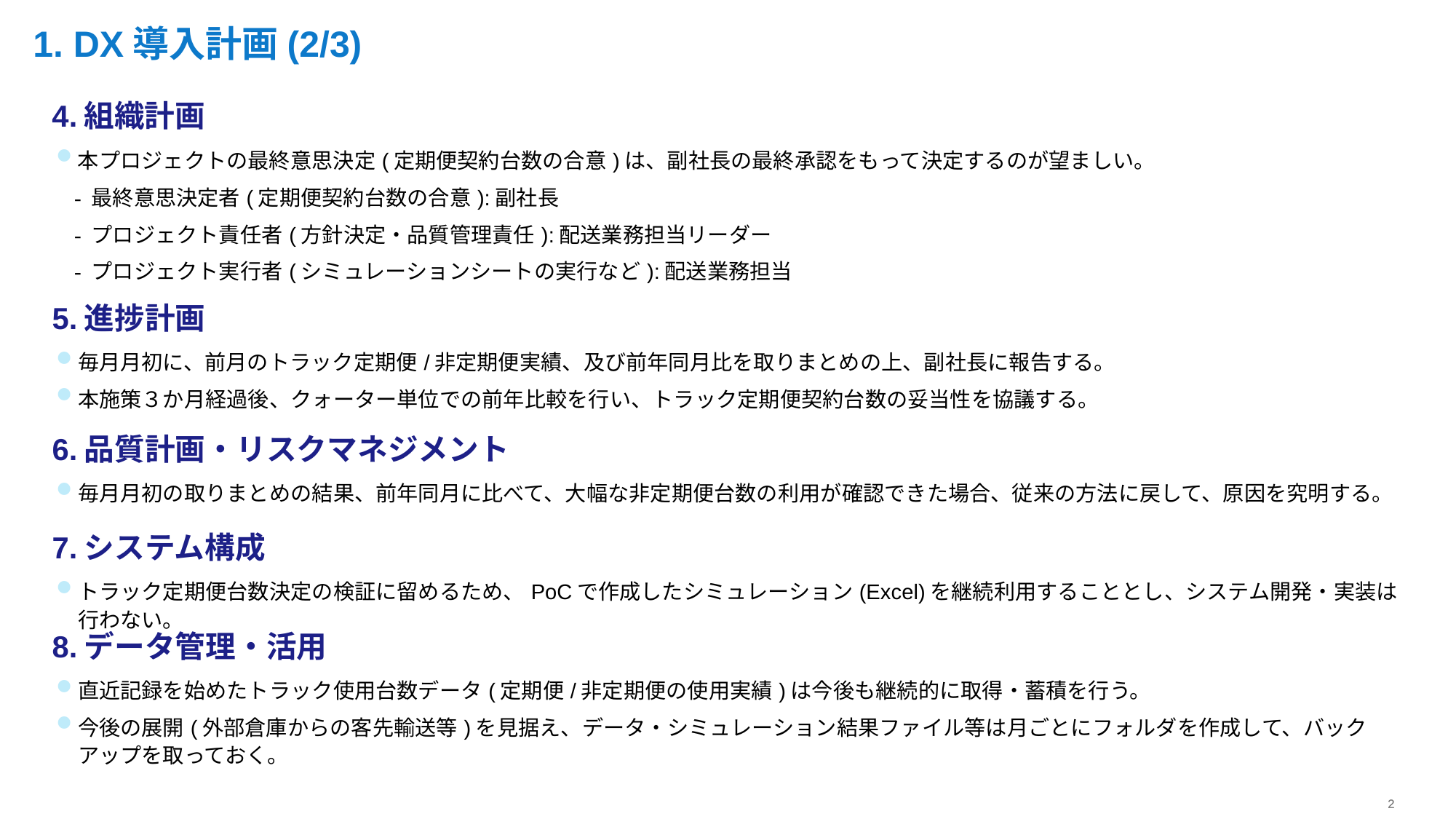

P214
1. DX導入計画(2/3)
| 4.組織計画 |
| --- |
| 本プロジェクトの最終意思決定(定期便契約台数の合意)は、副社長の最終承認をもって決定するのが望ましい。 - 最終意思決定者(定期便契約台数の合意):副社長 - プロジェクト責任者(方針決定・品質管理責任):配送業務担当リーダー - プロジェクト実行者(シミュレーションシートの実行など):配送業務担当 |
| 5.進捗計画 |
| --- |
| 毎月月初に、前月のトラック定期便/非定期便実績、及び前年同月比を取りまとめの上、副社長に報告する。 本施策３か月経過後、クォーター単位での前年比較を行い、トラック定期便契約台数の妥当性を協議する。 |
| 6.品質計画・リスクマネジメント |
| --- |
| 毎月月初の取りまとめの結果、前年同月に比べて、大幅な非定期便台数の利用が確認できた場合、従来の方法に戻して、原因を究明する。 |
| 7.システム構成 |
| --- |
| トラック定期便台数決定の検証に留めるため、PoCで作成したシミュレーション(Excel)を継続利用することとし、システム開発・実装は行わない。 |
| 8.データ管理・活用 |
| --- |
| 直近記録を始めたトラック使用台数データ(定期便/非定期便の使用実績)は今後も継続的に取得・蓄積を行う。 今後の展開(外部倉庫からの客先輸送等)を見据え、データ・シミュレーション結果ファイル等は月ごとにフォルダを作成して、バックアップを取っておく。 |
|  |
| --- |